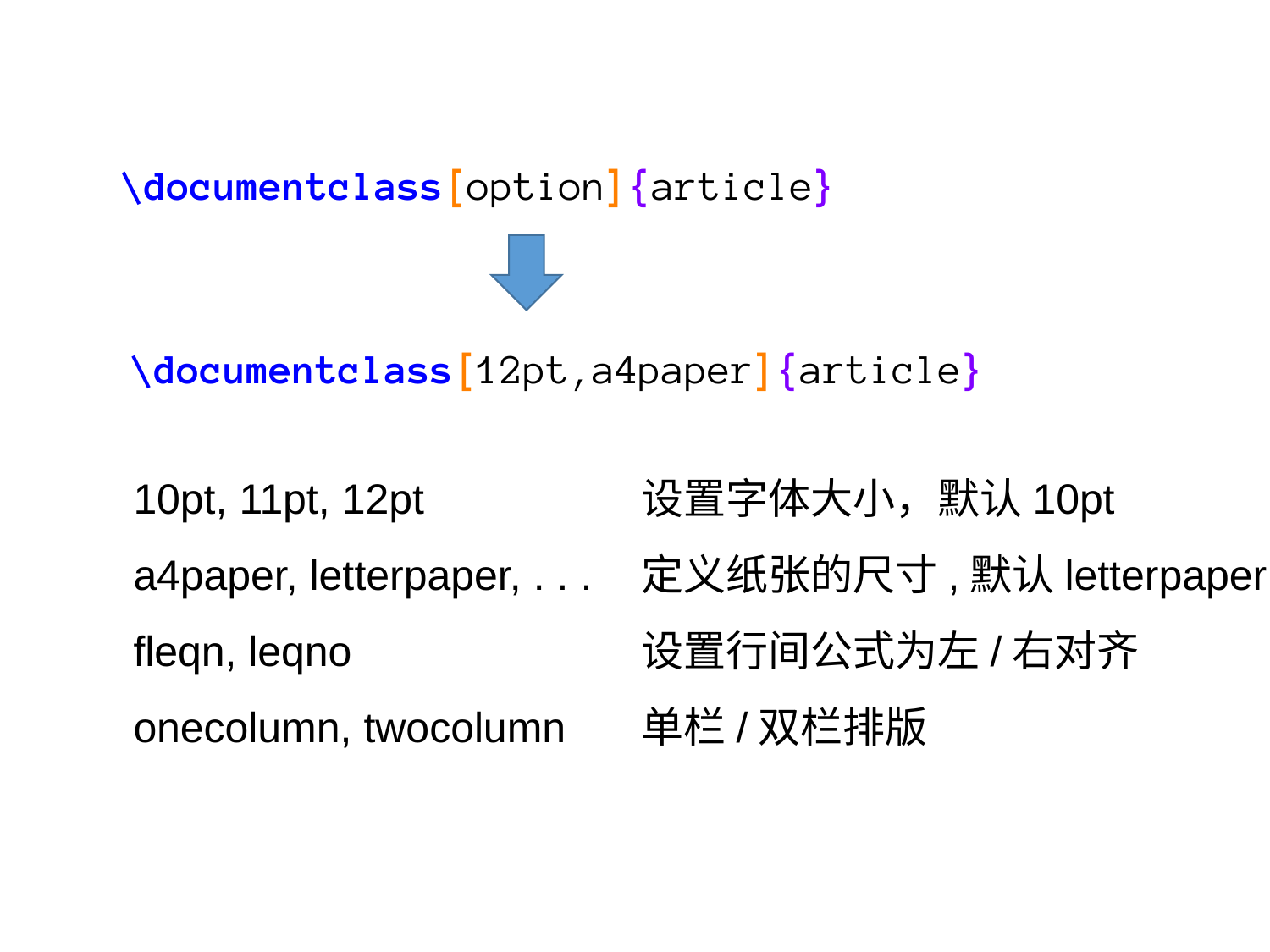

\documentclass[option]{article}

\documentclass[12pt,a4paper]{article}
10pt, 11pt, 12pt		设置字体大小，默认10pt
a4paper, letterpaper, . . .	定义纸张的尺寸,默认letterpaper
fleqn, leqno			设置行间公式为左/右对齐
onecolumn, twocolumn	单栏/双栏排版